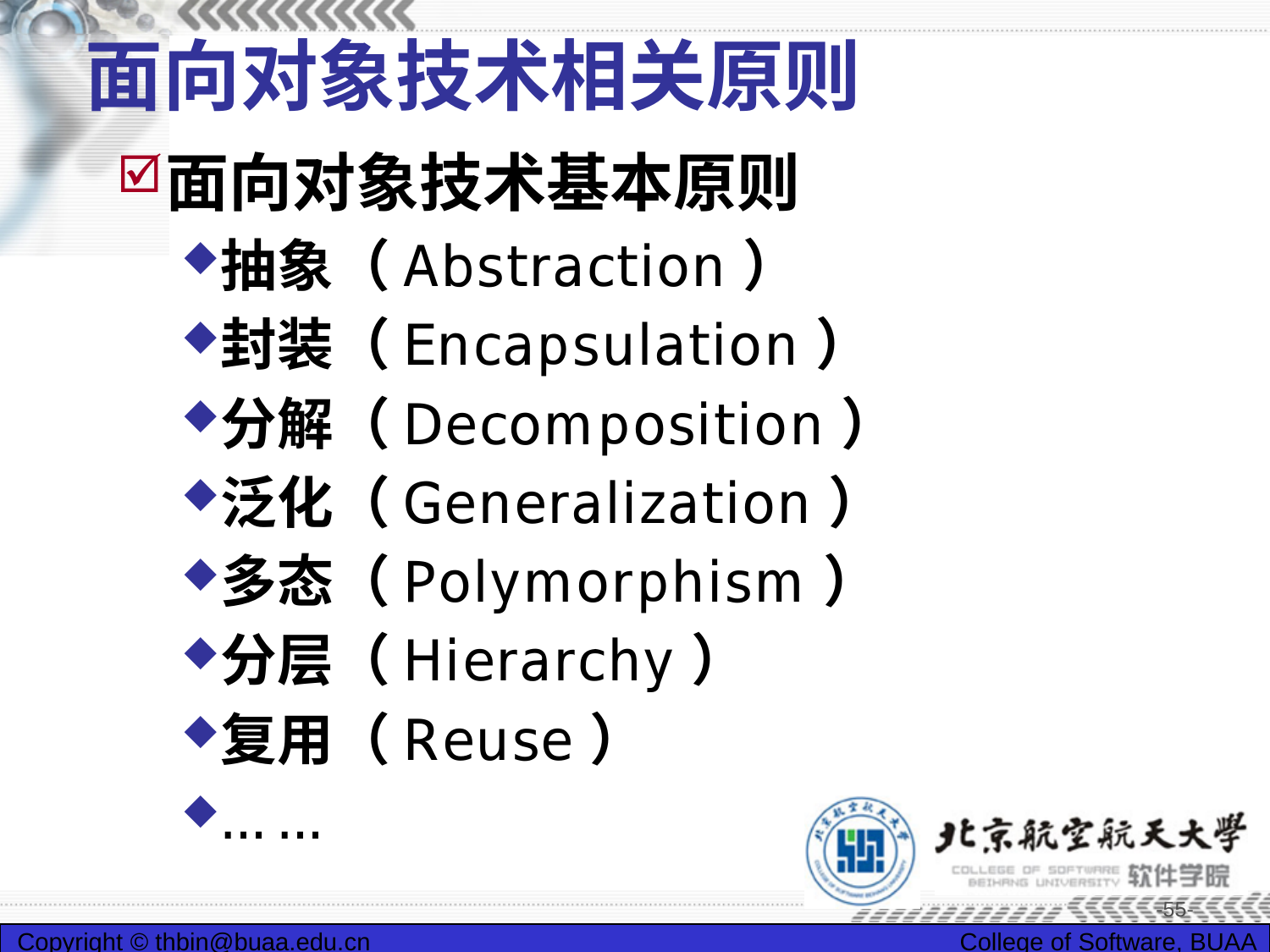

# 面向对象技术相关原则
面向对象技术基本原则
抽象（Abstraction）
封装（Encapsulation）
分解（Decomposition）
泛化（Generalization）
多态（Polymorphism）
分层（Hierarchy）
复用（Reuse）
……
-55-